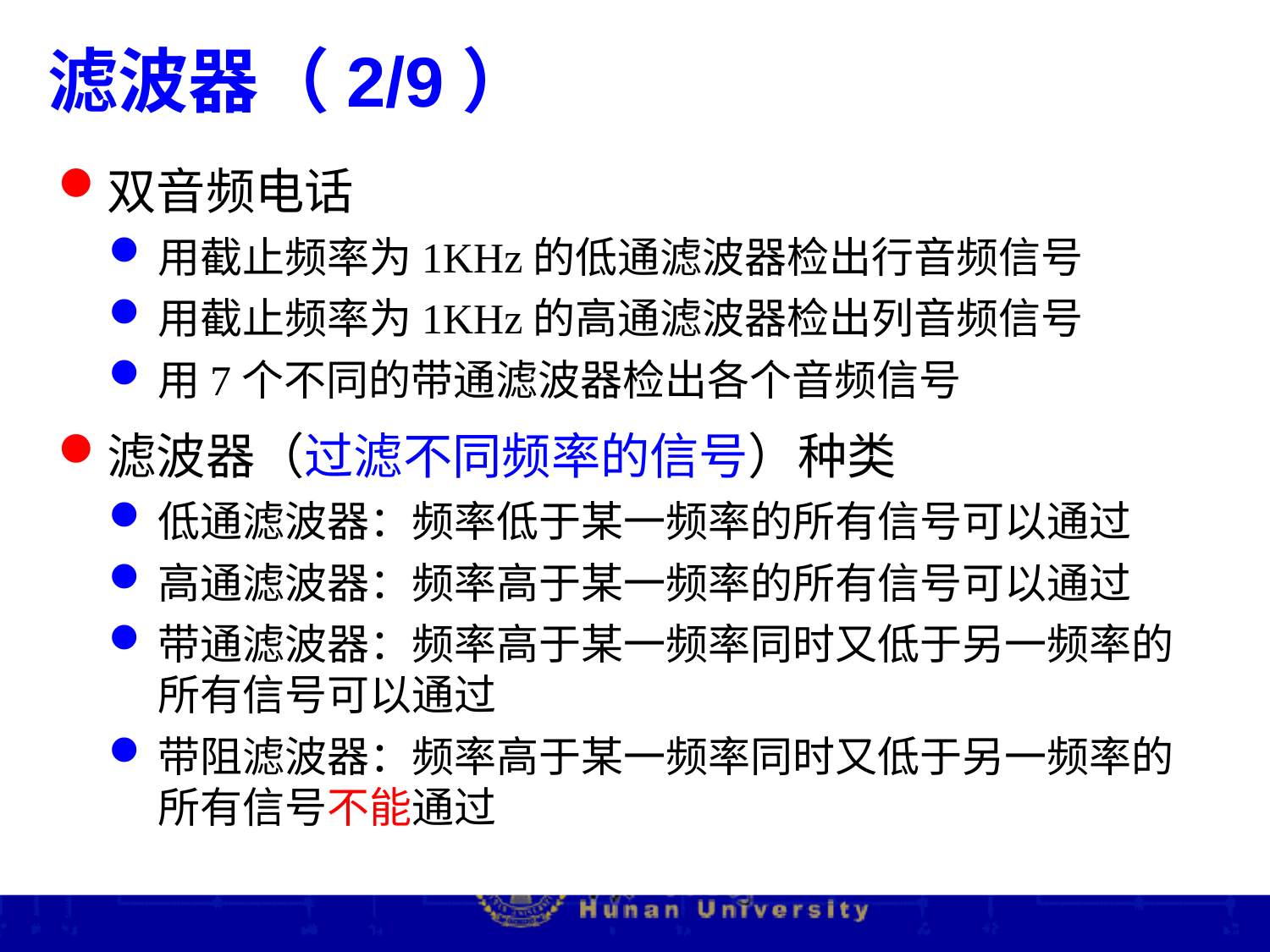

滤波器（2/9）
双音频电话
用截止频率为1KHz的低通滤波器检出行音频信号
用截止频率为1KHz的高通滤波器检出列音频信号
用7个不同的带通滤波器检出各个音频信号
滤波器（过滤不同频率的信号）种类
低通滤波器：频率低于某一频率的所有信号可以通过
高通滤波器：频率高于某一频率的所有信号可以通过
带通滤波器：频率高于某一频率同时又低于另一频率的所有信号可以通过
带阻滤波器：频率高于某一频率同时又低于另一频率的所有信号不能通过